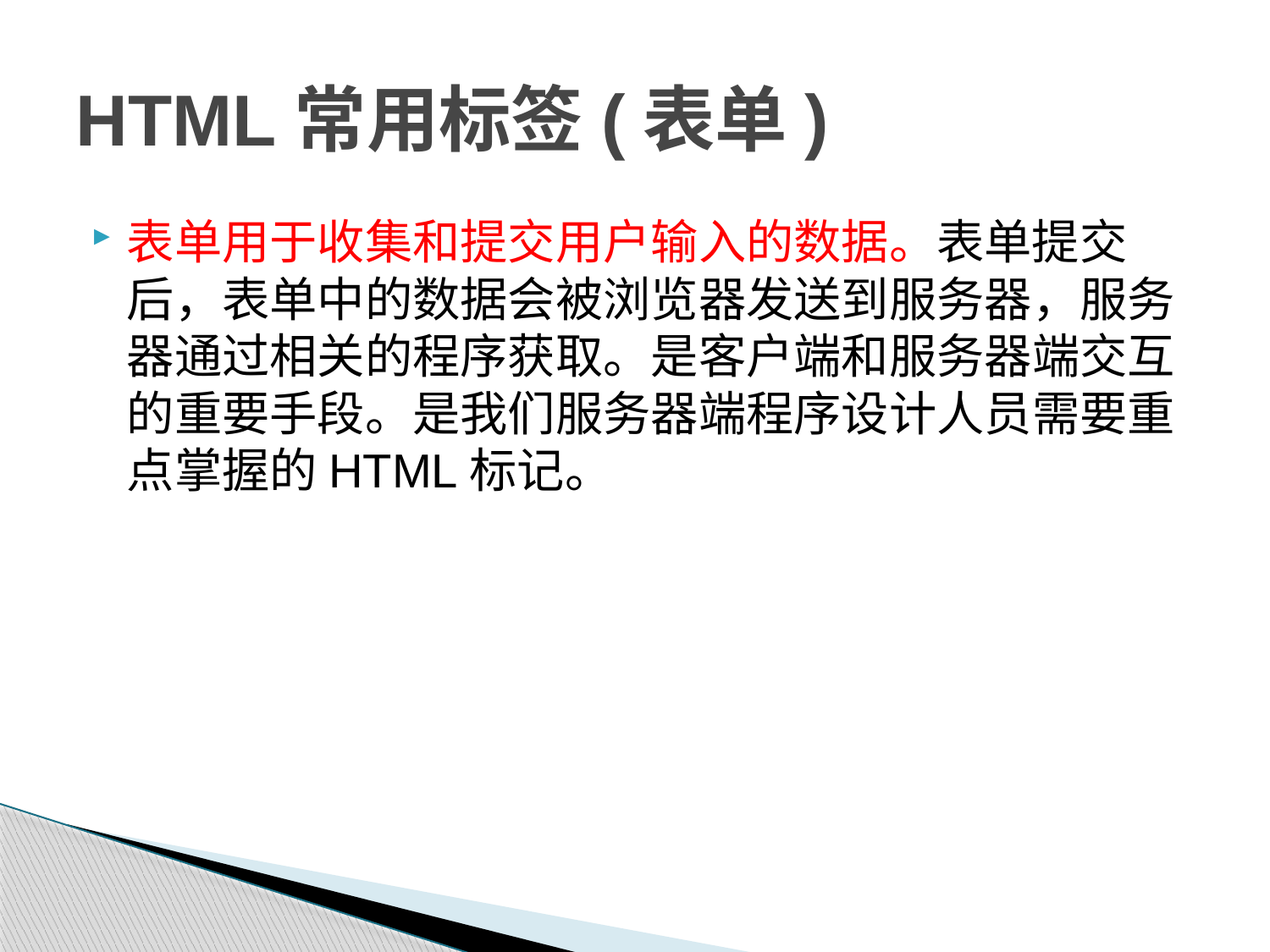

# HTML常用标签(表单)
表单用于收集和提交用户输入的数据。表单提交后，表单中的数据会被浏览器发送到服务器，服务器通过相关的程序获取。是客户端和服务器端交互的重要手段。是我们服务器端程序设计人员需要重点掌握的HTML标记。